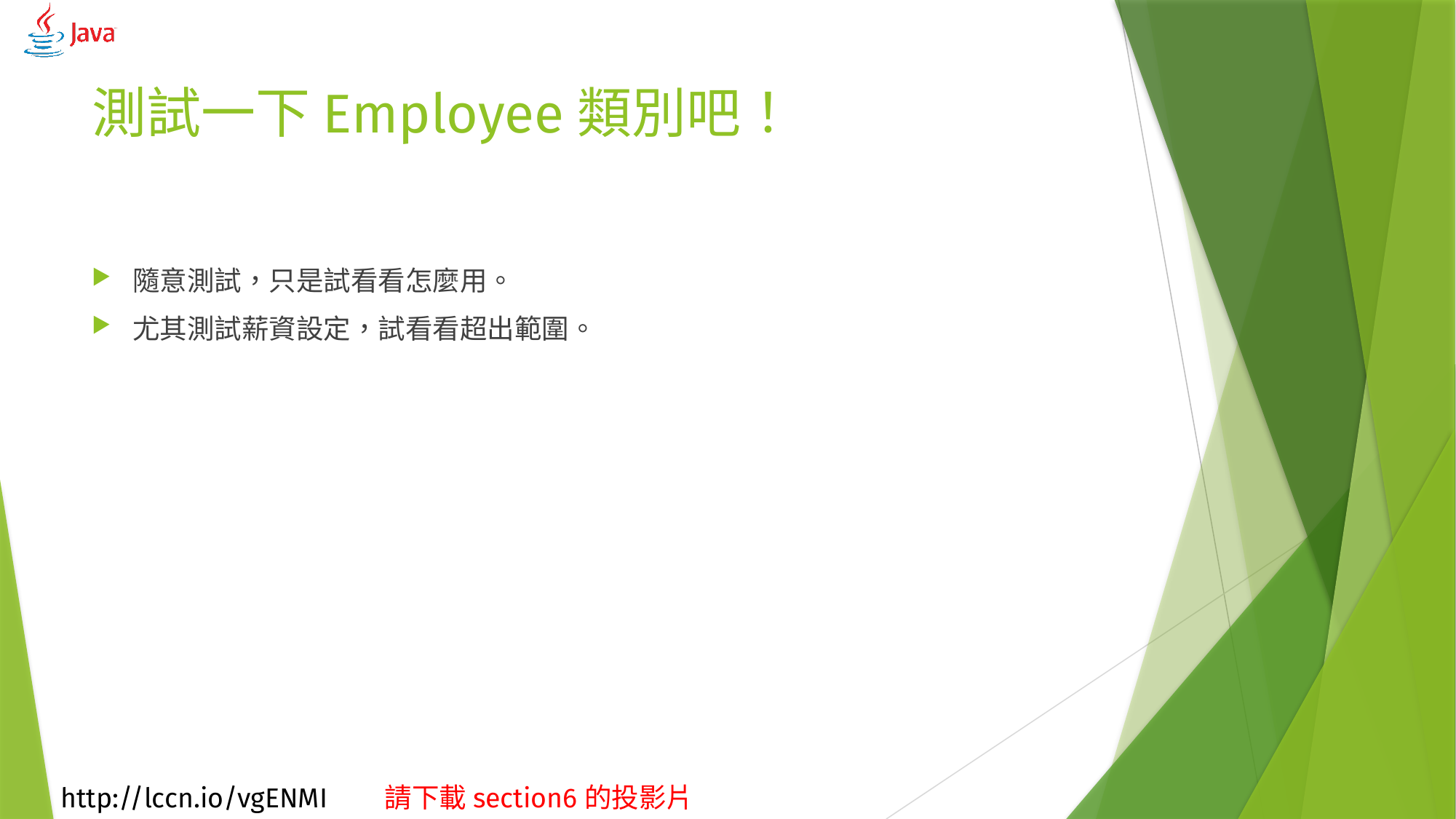

# 測試一下Employee類別吧！
隨意測試，只是試看看怎麼用。
尤其測試薪資設定，試看看超出範圍。